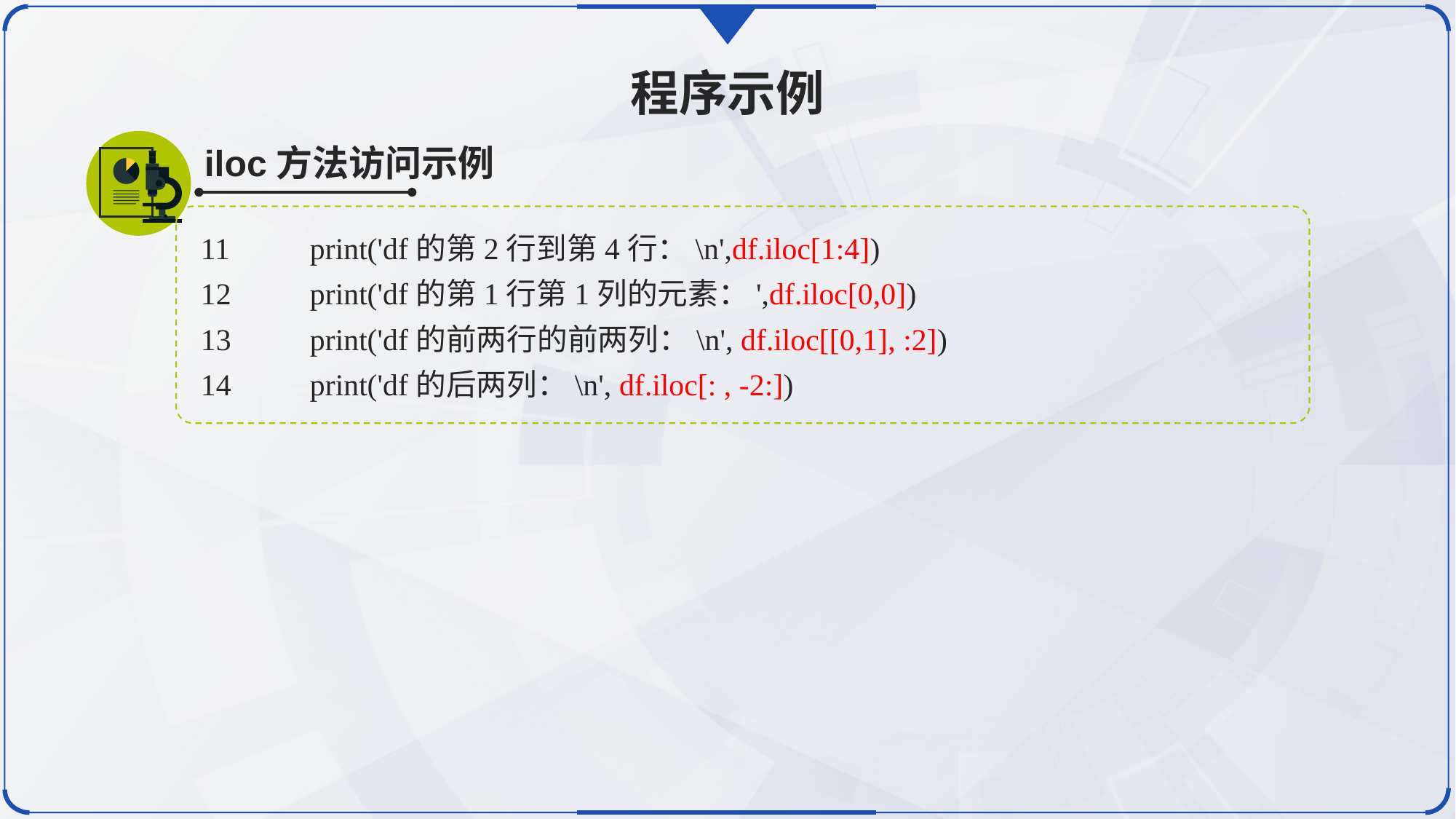

程序示例

iloc方法访问示例

11	print('df的第2行到第4行：\n',df.iloc[1:4])
12	print('df的第1行第1列的元素：',df.iloc[0,0])
13	print('df的前两行的前两列：\n', df.iloc[[0,1], :2])
14	print('df的后两列：\n', df.iloc[: , -2:])